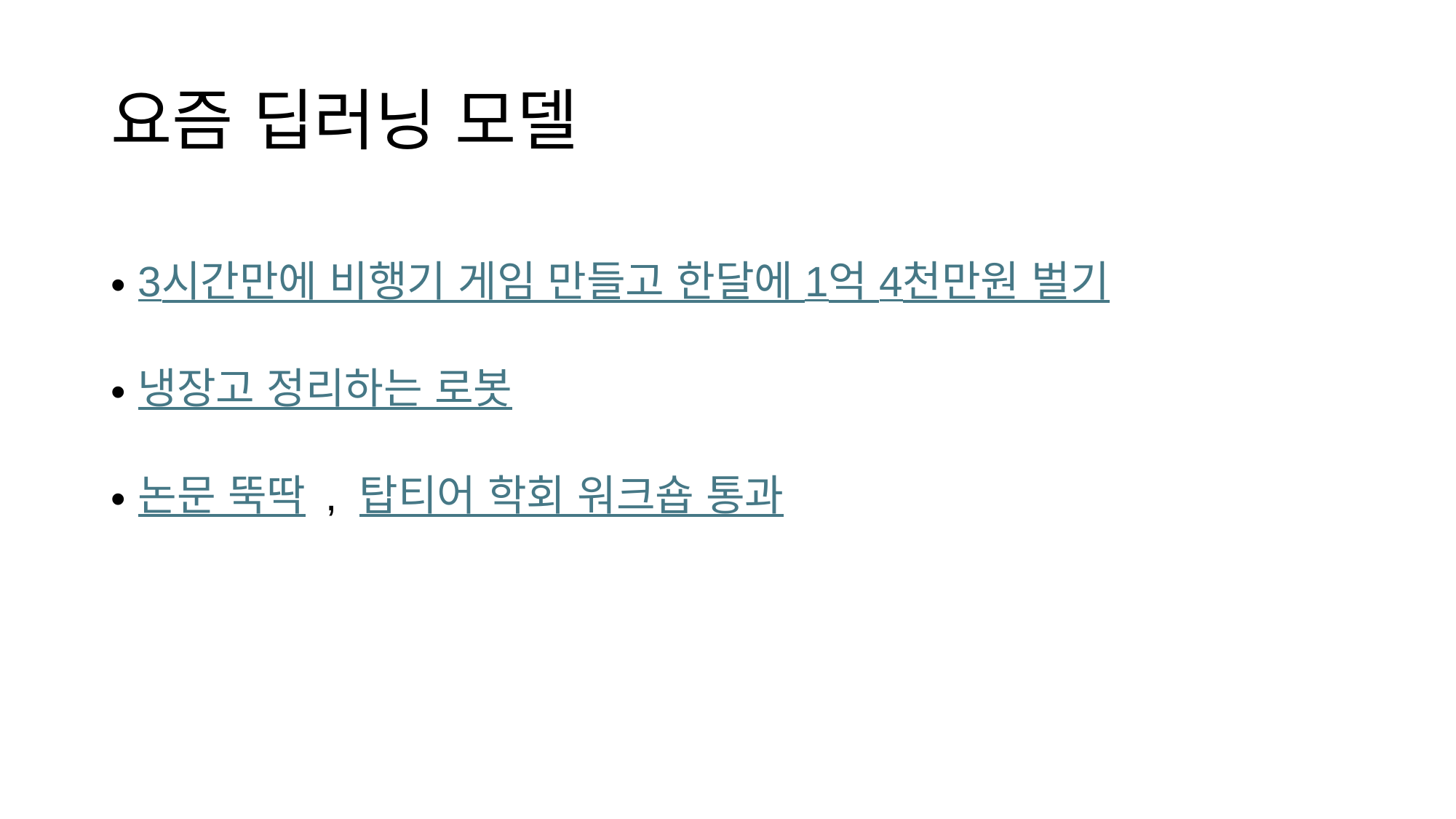

# 요즘 딥러닝 모델
3시간만에 비행기 게임 만들고 한달에 1억 4천만원 벌기
냉장고 정리하는 로봇
논문 뚝딱 , 탑티어 학회 워크숍 통과